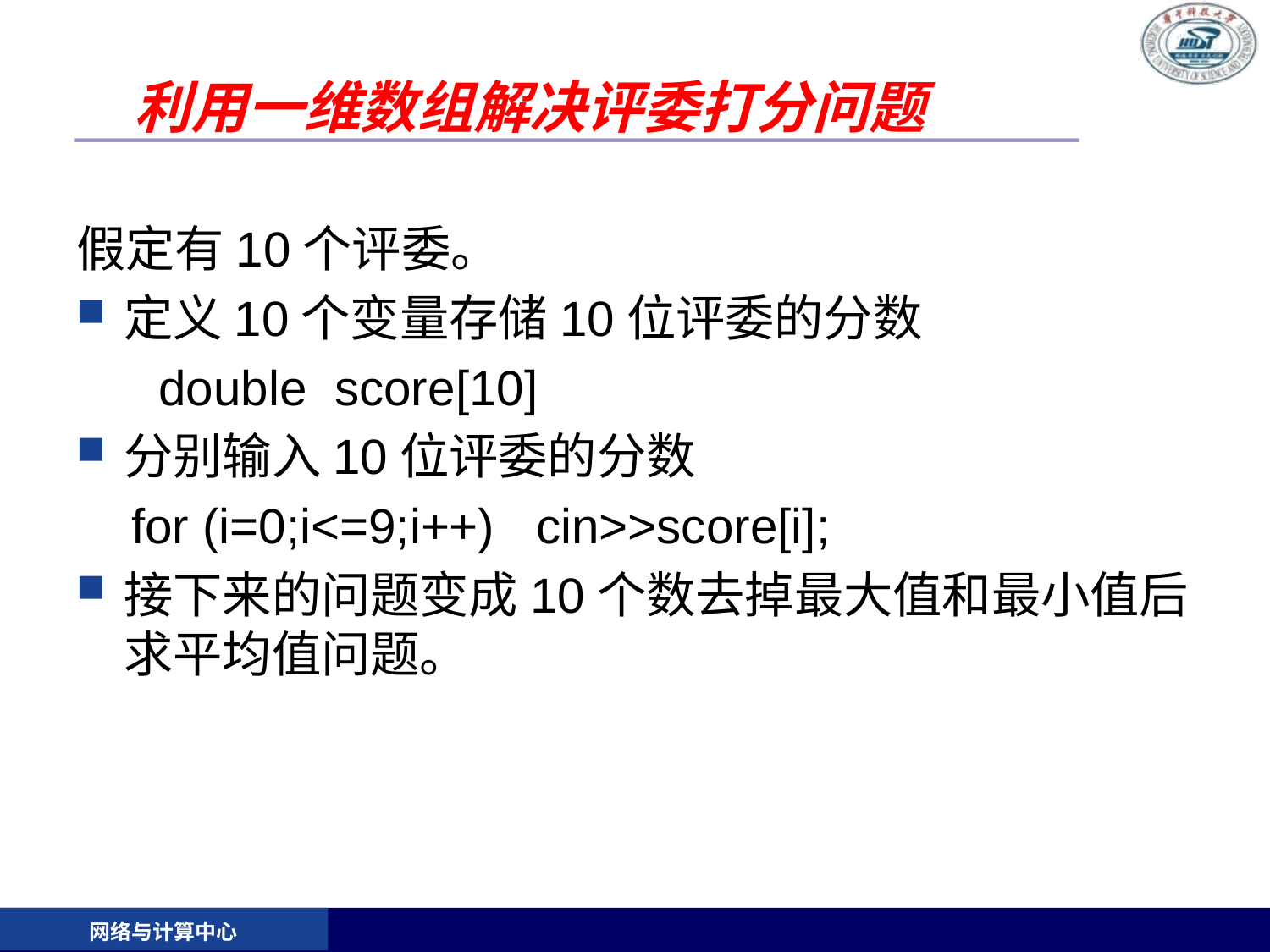

# 利用一维数组解决评委打分问题
假定有10个评委。
定义10个变量存储10位评委的分数
      double  score[10]
分别输入10位评委的分数
    for (i=0;i<=9;i++)   cin>>score[i];
接下来的问题变成10个数去掉最大值和最小值后求平均值问题。
网络与计算中心